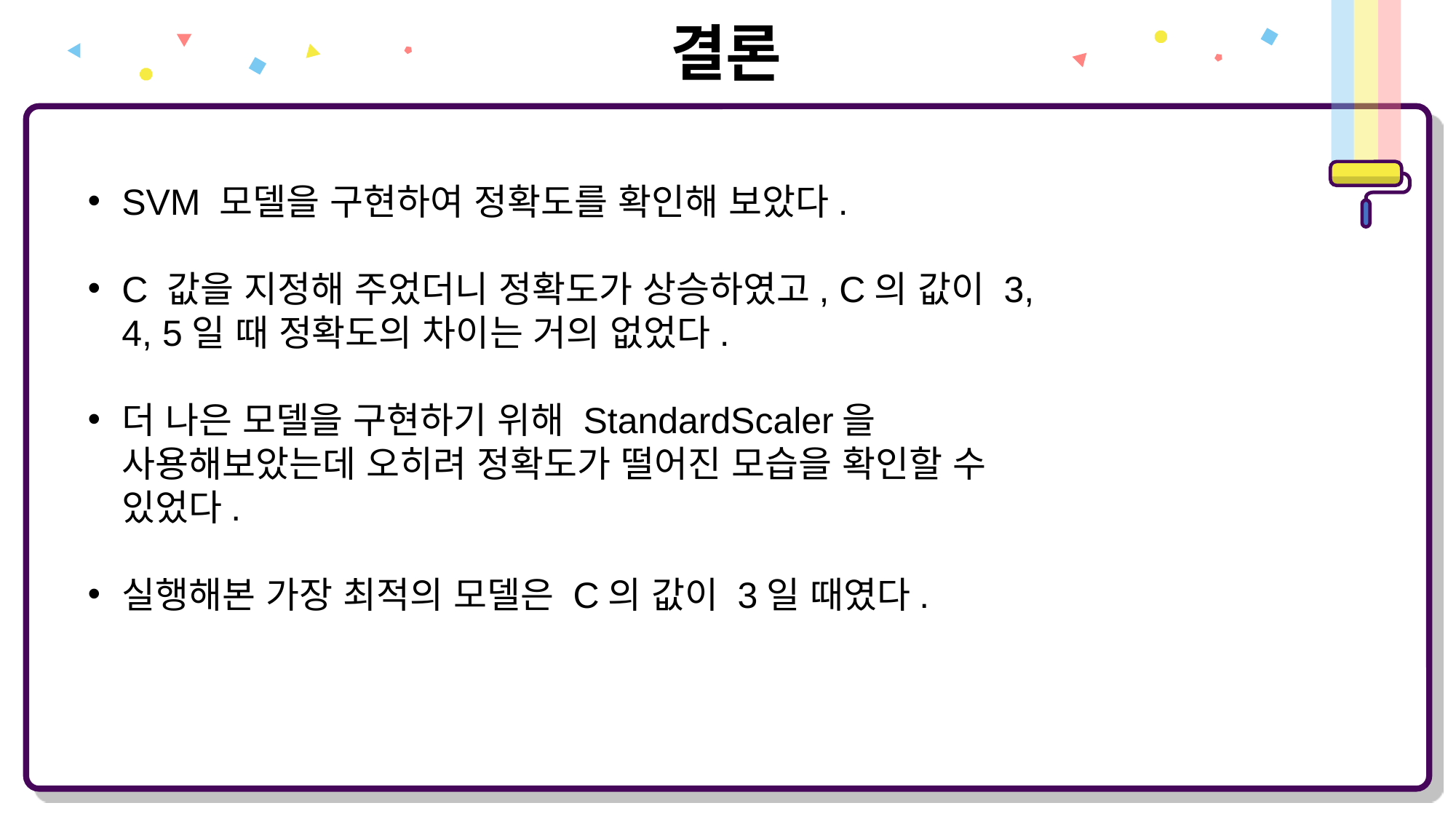

결론

SVM 모델을 구현하여 정확도를 확인해 보았다.

C 값을 지정해 주었더니 정확도가 상승하였고, C의 값이 3, 4, 5일 때 정확도의 차이는 거의 없었다.

더 나은 모델을 구현하기 위해 StandardScaler을 사용해보았는데 오히려 정확도가 떨어진 모습을 확인할 수 있었다.

실행해본 가장 최적의 모델은 C의 값이 3일 때였다.